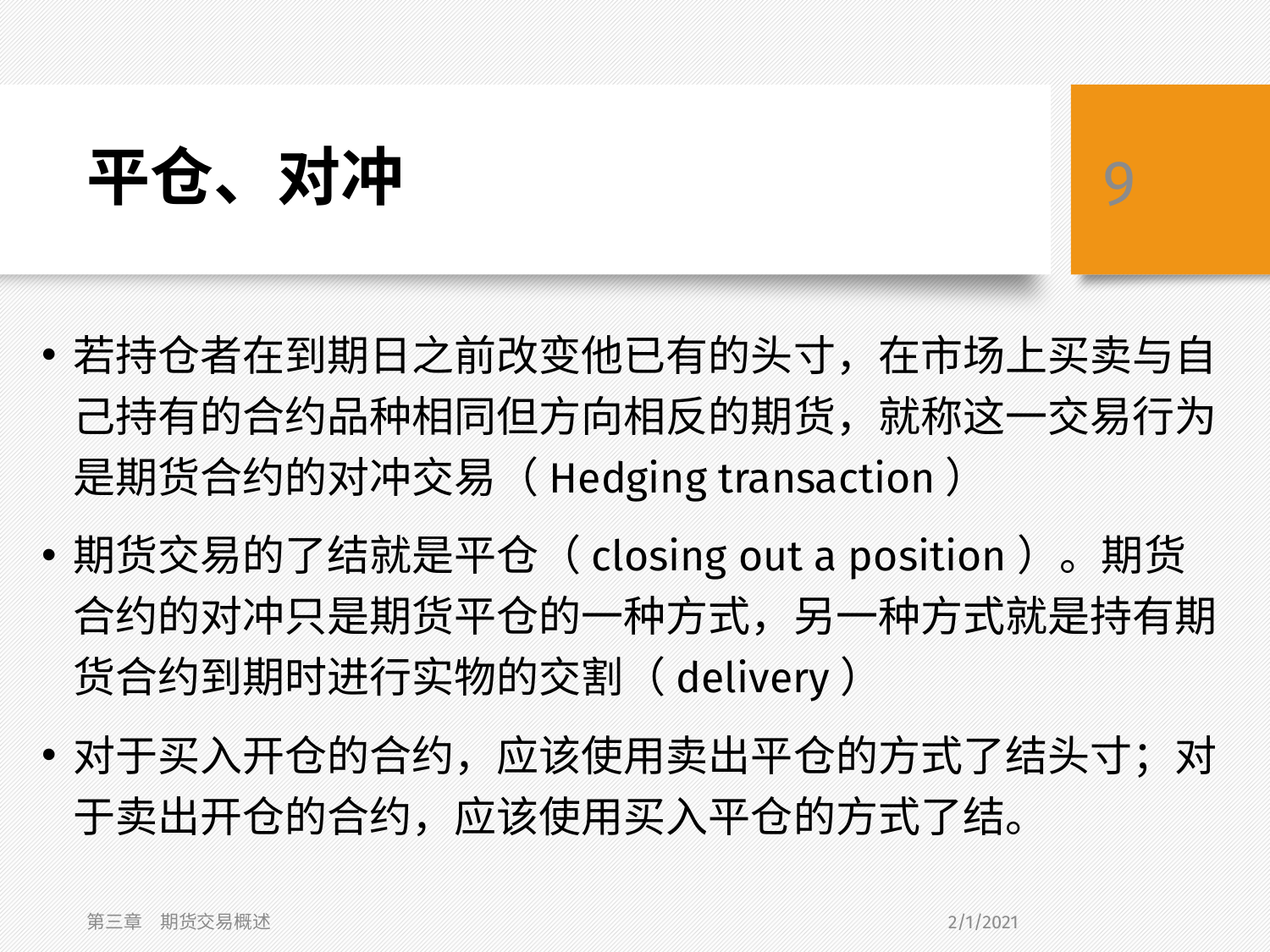

# 平仓、对冲
9
若持仓者在到期日之前改变他已有的头寸，在市场上买卖与自己持有的合约品种相同但方向相反的期货，就称这一交易行为是期货合约的对冲交易（Hedging transaction）
期货交易的了结就是平仓（closing out a position）。期货合约的对冲只是期货平仓的一种方式，另一种方式就是持有期货合约到期时进行实物的交割（delivery）
对于买入开仓的合约，应该使用卖出平仓的方式了结头寸；对于卖出开仓的合约，应该使用买入平仓的方式了结。
2/1/2021
第三章　期货交易概述